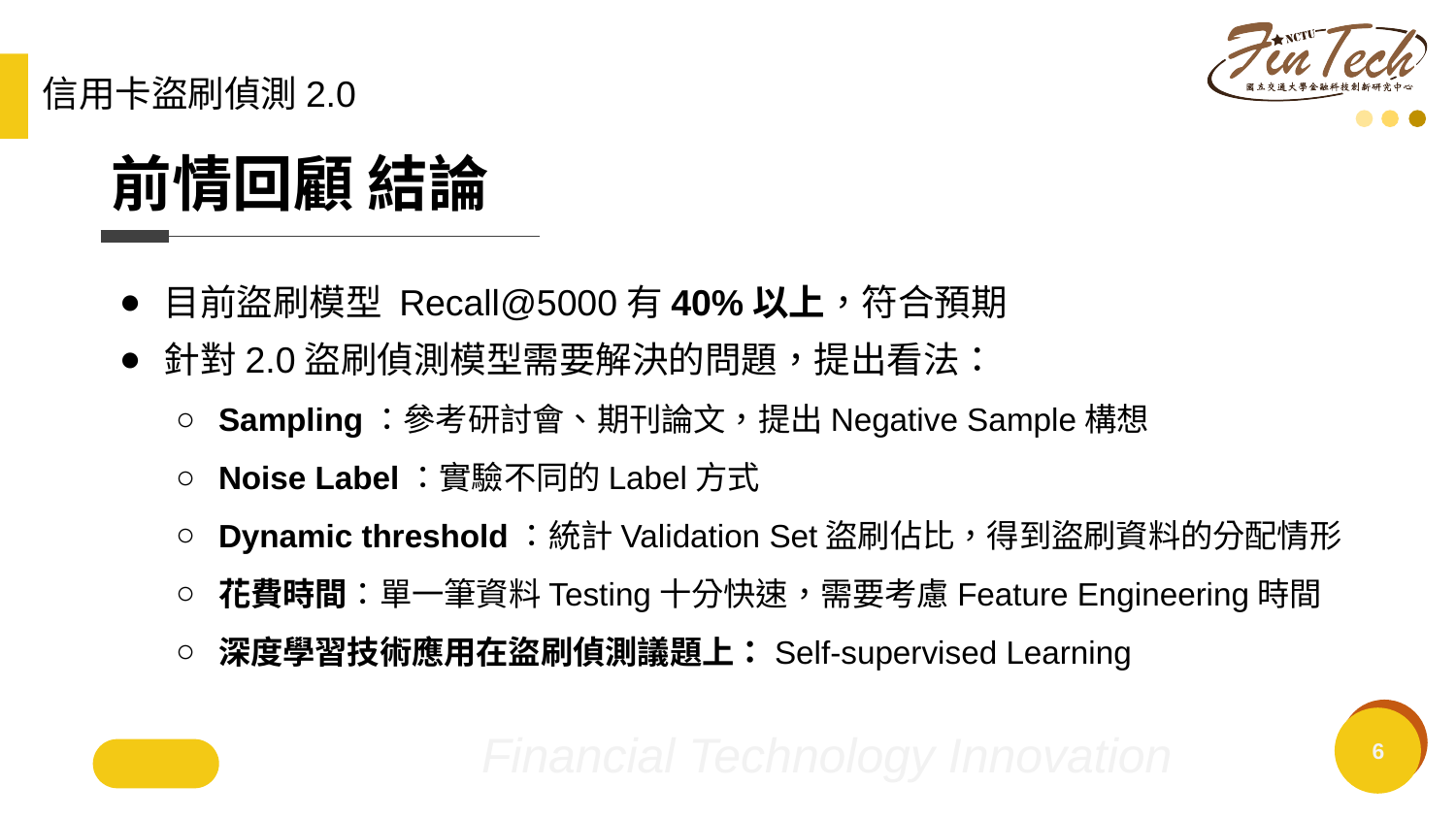

信用卡盜刷偵測2.0

# 前情回顧 結論
目前盜刷模型 Recall@5000有40%以上，符合預期
針對2.0盜刷偵測模型需要解決的問題，提出看法：
Sampling：參考研討會、期刊論文，提出Negative Sample構想
Noise Label：實驗不同的Label方式
Dynamic threshold：統計Validation Set盜刷佔比，得到盜刷資料的分配情形
花費時間：單一筆資料Testing十分快速，需要考慮Feature Engineering時間
深度學習技術應用在盜刷偵測議題上：Self-supervised Learning
6